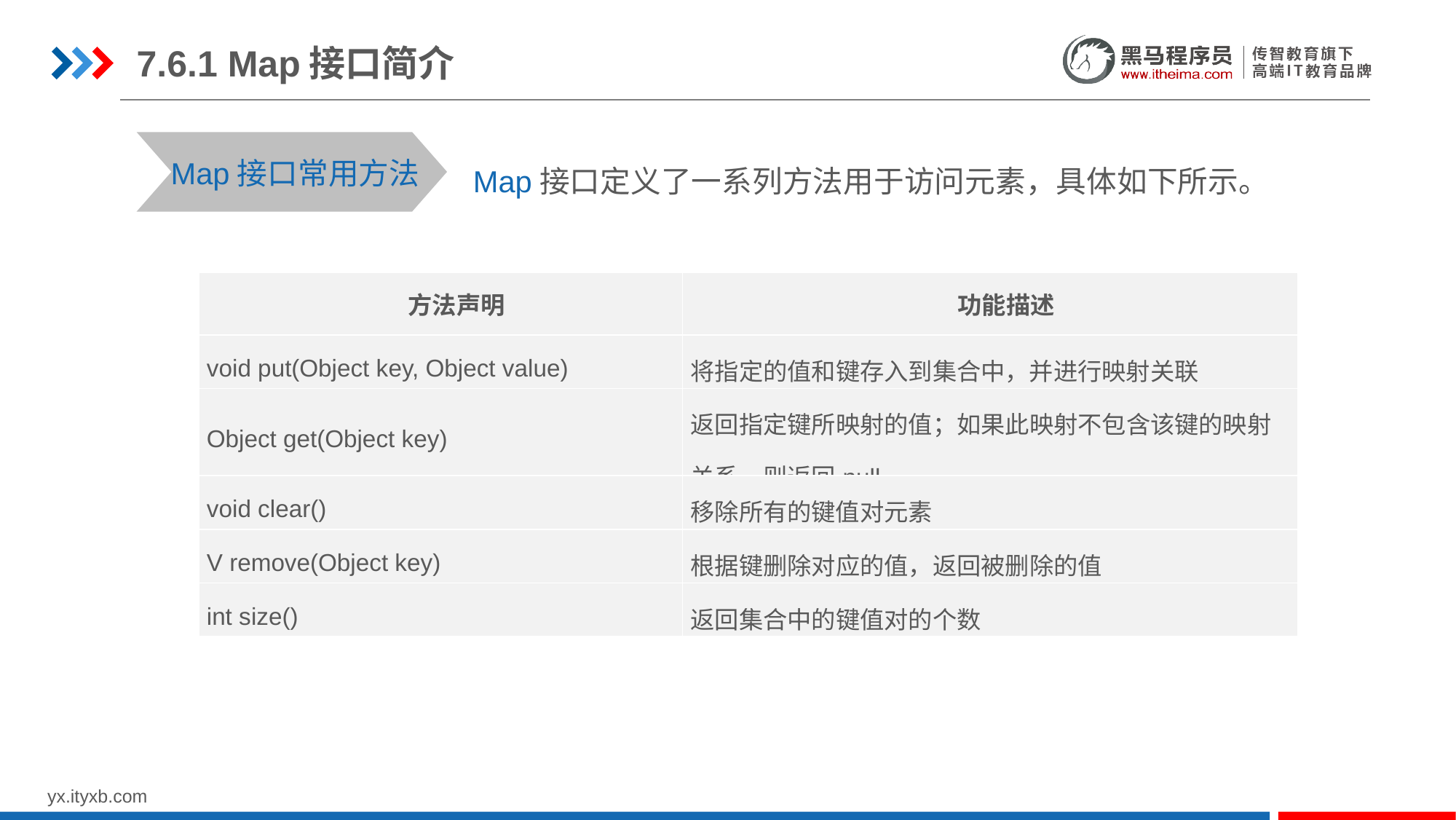

7.6.1 Map接口简介

Map接口定义了一系列方法用于访问元素，具体如下所示。
Map接口常用方法
| 方法声明 | 功能描述 |
| --- | --- |
| void put(Object key, Object value) | 将指定的值和键存入到集合中，并进行映射关联 |
| Object get(Object key) | 返回指定键所映射的值；如果此映射不包含该键的映射关系，则返回null |
| void clear() | 移除所有的键值对元素 |
| V remove(Object key) | 根据键删除对应的值，返回被删除的值 |
| int size() | 返回集合中的键值对的个数 |